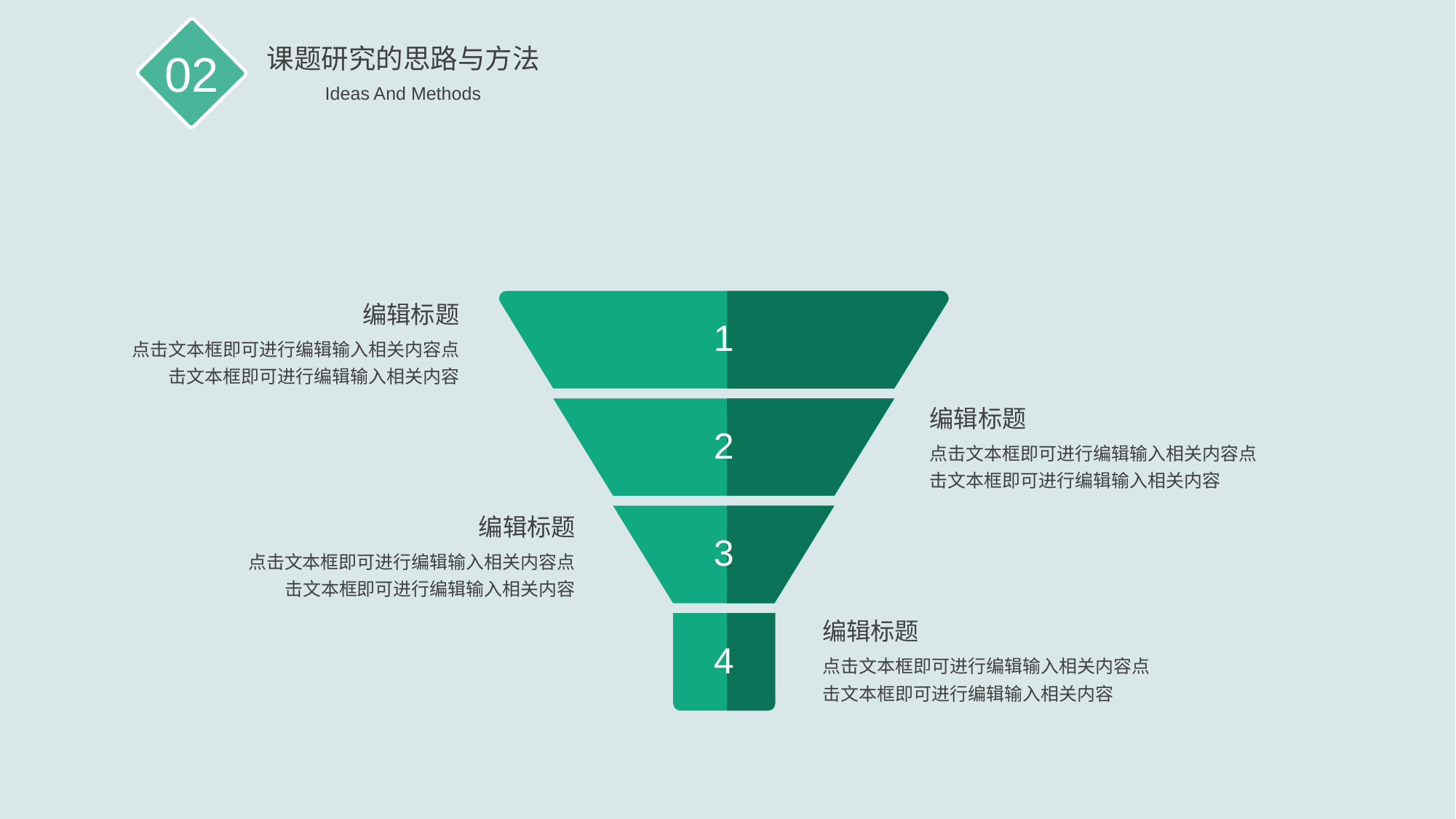

课题研究的思路与方法
02
Ideas And Methods

1

编辑标题
点击文本框即可进行编辑输入相关内容点击文本框即可进行编辑输入相关内容
2
编辑标题

点击文本框即可进行编辑输入相关内容点击文本框即可进行编辑输入相关内容

3

编辑标题
点击文本框即可进行编辑输入相关内容点击文本框即可进行编辑输入相关内容
编辑标题
4

点击文本框即可进行编辑输入相关内容点击文本框即可进行编辑输入相关内容